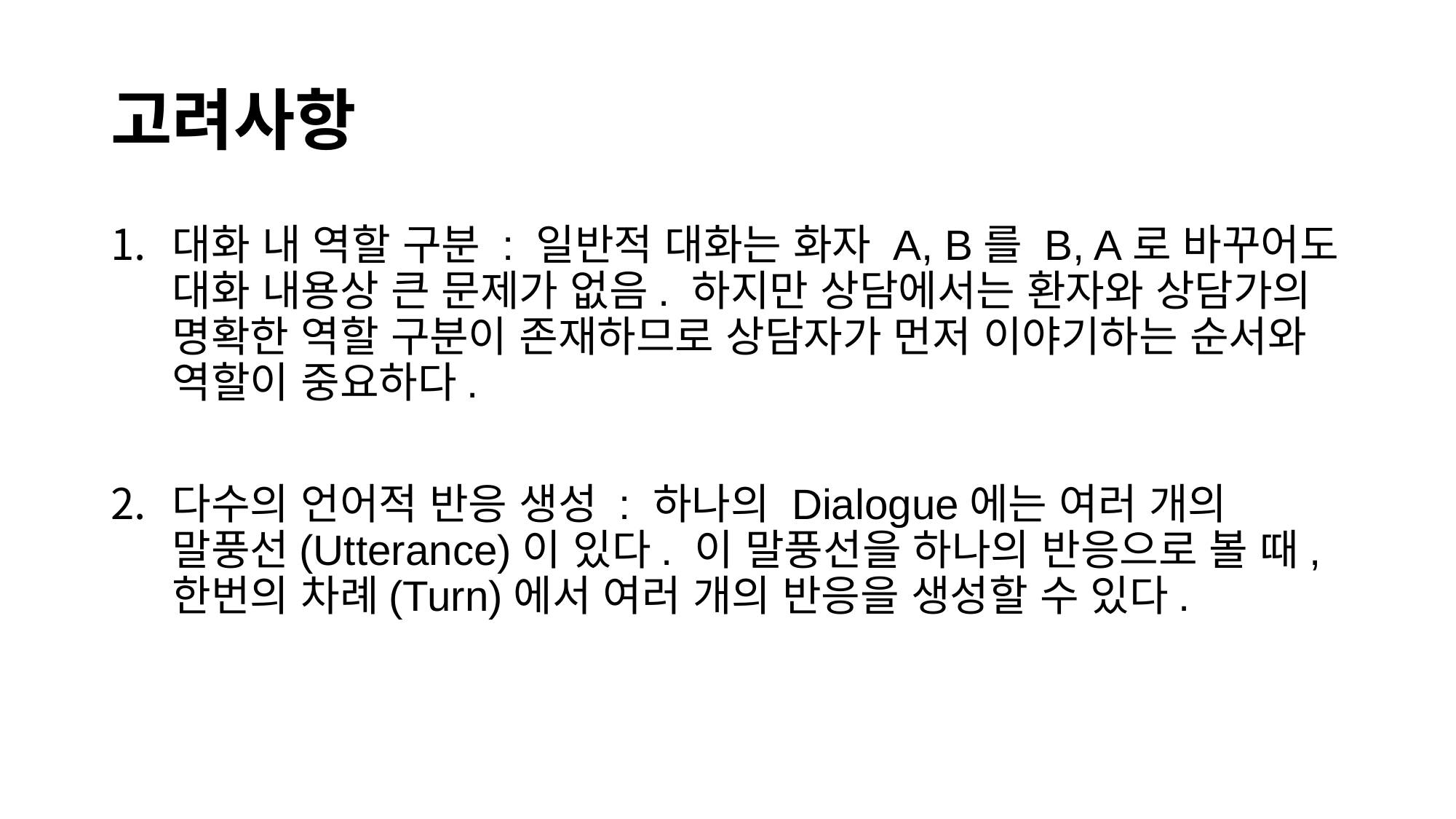

# 고려사항
대화 내 역할 구분 : 일반적 대화는 화자 A, B를 B, A로 바꾸어도 대화 내용상 큰 문제가 없음. 하지만 상담에서는 환자와 상담가의 명확한 역할 구분이 존재하므로 상담자가 먼저 이야기하는 순서와 역할이 중요하다.

다수의 언어적 반응 생성 : 하나의 Dialogue에는 여러 개의  말풍선(Utterance)이 있다. 이 말풍선을 하나의 반응으로 볼 때, 한번의 차례(Turn)에서 여러 개의 반응을 생성할 수 있다.